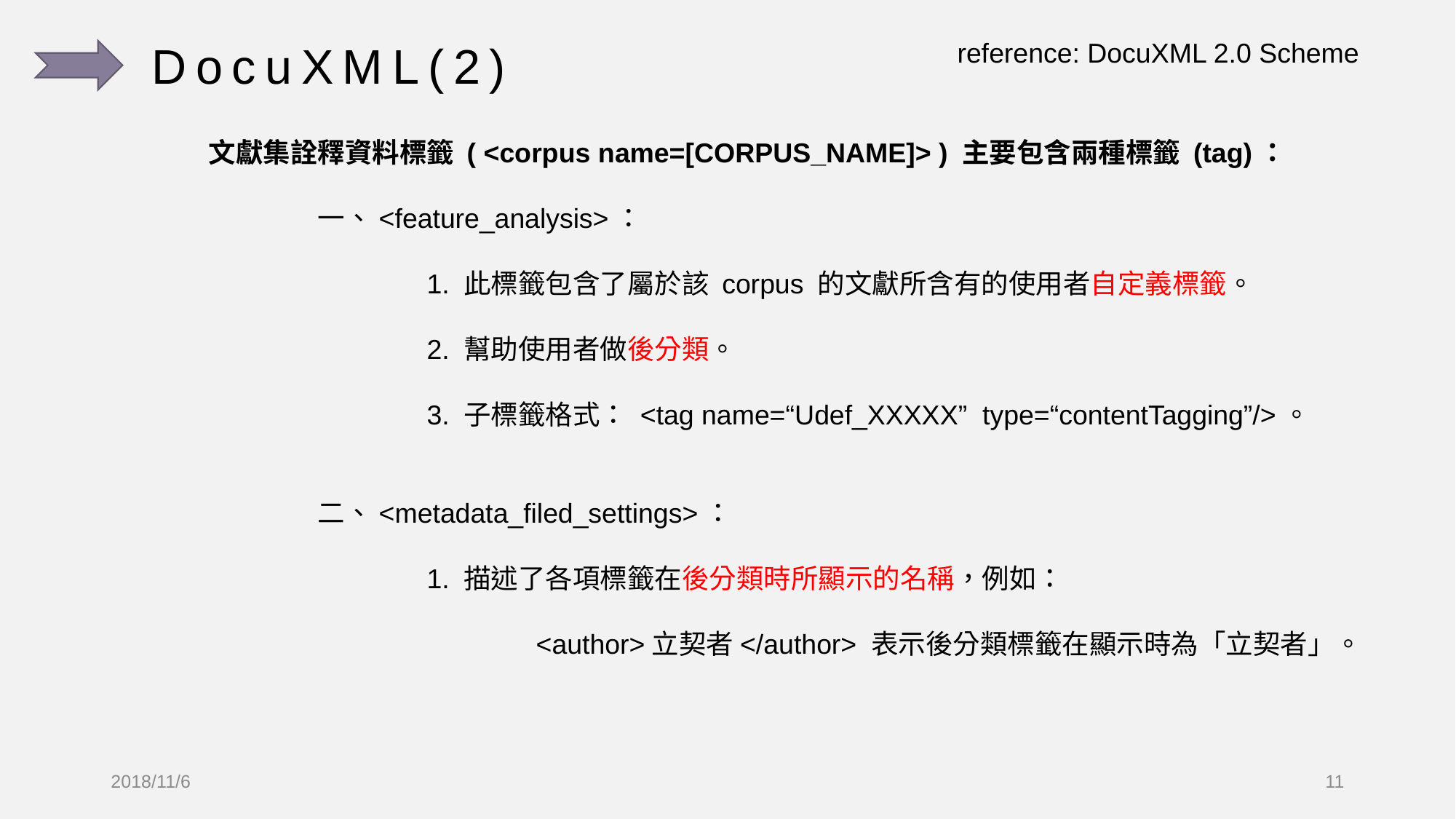

DocuXML(2)
reference: DocuXML 2.0 Scheme

文獻集詮釋資料標籤 ( <corpus name=[CORPUS_NAME]> ) 主要包含兩種標籤 (tag)：

	一、<feature_analysis>：

		1. 此標籤包含了屬於該 corpus 的文獻所含有的使用者自定義標籤。

		2. 幫助使用者做後分類。

		3. 子標籤格式： <tag name=“Udef_XXXXX”  type=“contentTagging”/>。

	二、<metadata_filed_settings>：

		1. 描述了各項標籤在後分類時所顯示的名稱，例如：

			<author>立契者</author> 表示後分類標籤在顯示時為「立契者」。

2018/11/6
11